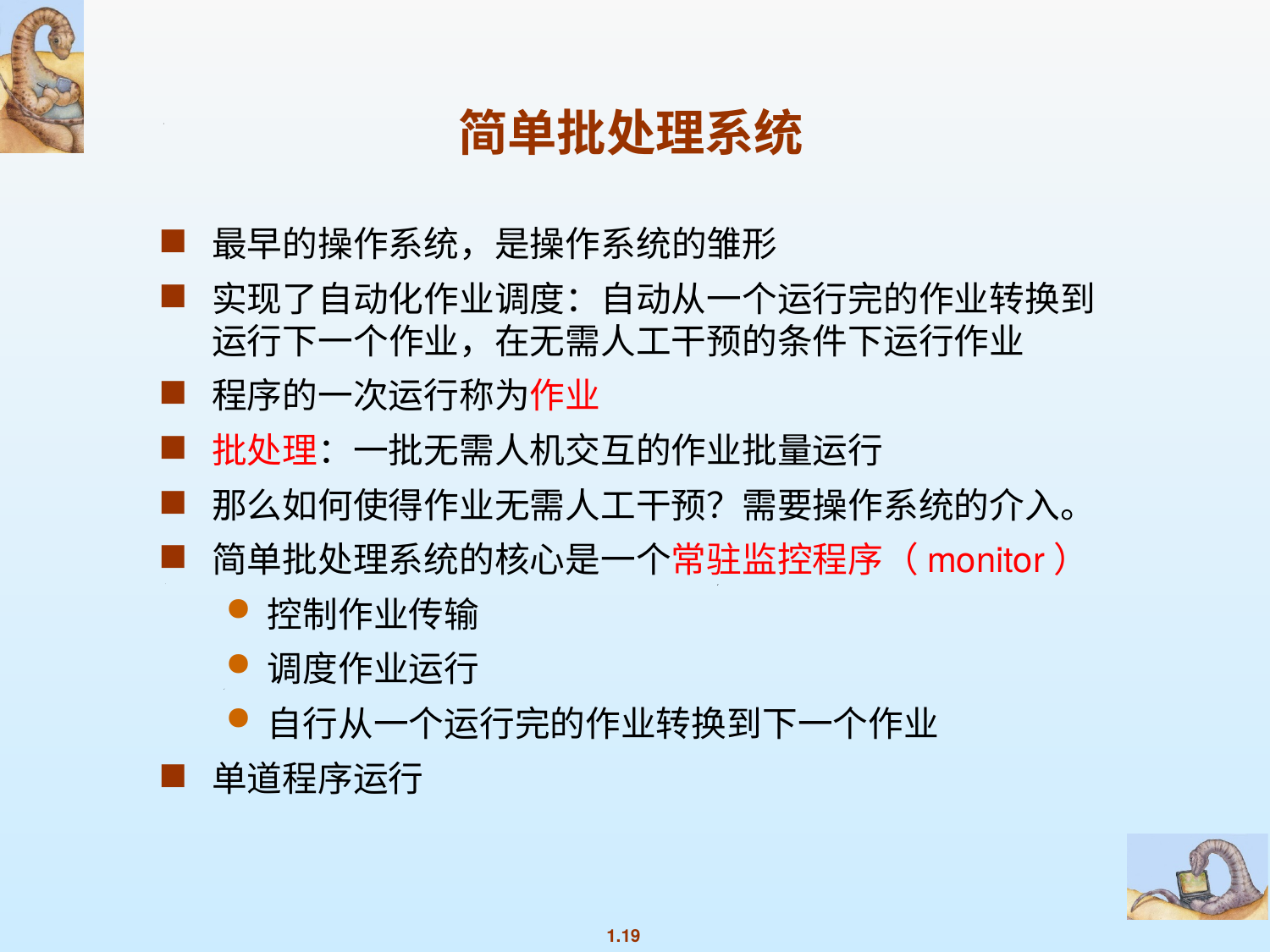

# 简单批处理系统
最早的操作系统，是操作系统的雏形
实现了自动化作业调度：自动从一个运行完的作业转换到运行下一个作业，在无需人工干预的条件下运行作业
程序的一次运行称为作业
批处理：一批无需人机交互的作业批量运行
那么如何使得作业无需人工干预？需要操作系统的介入。
简单批处理系统的核心是一个常驻监控程序（monitor）
控制作业传输
调度作业运行
自行从一个运行完的作业转换到下一个作业
单道程序运行